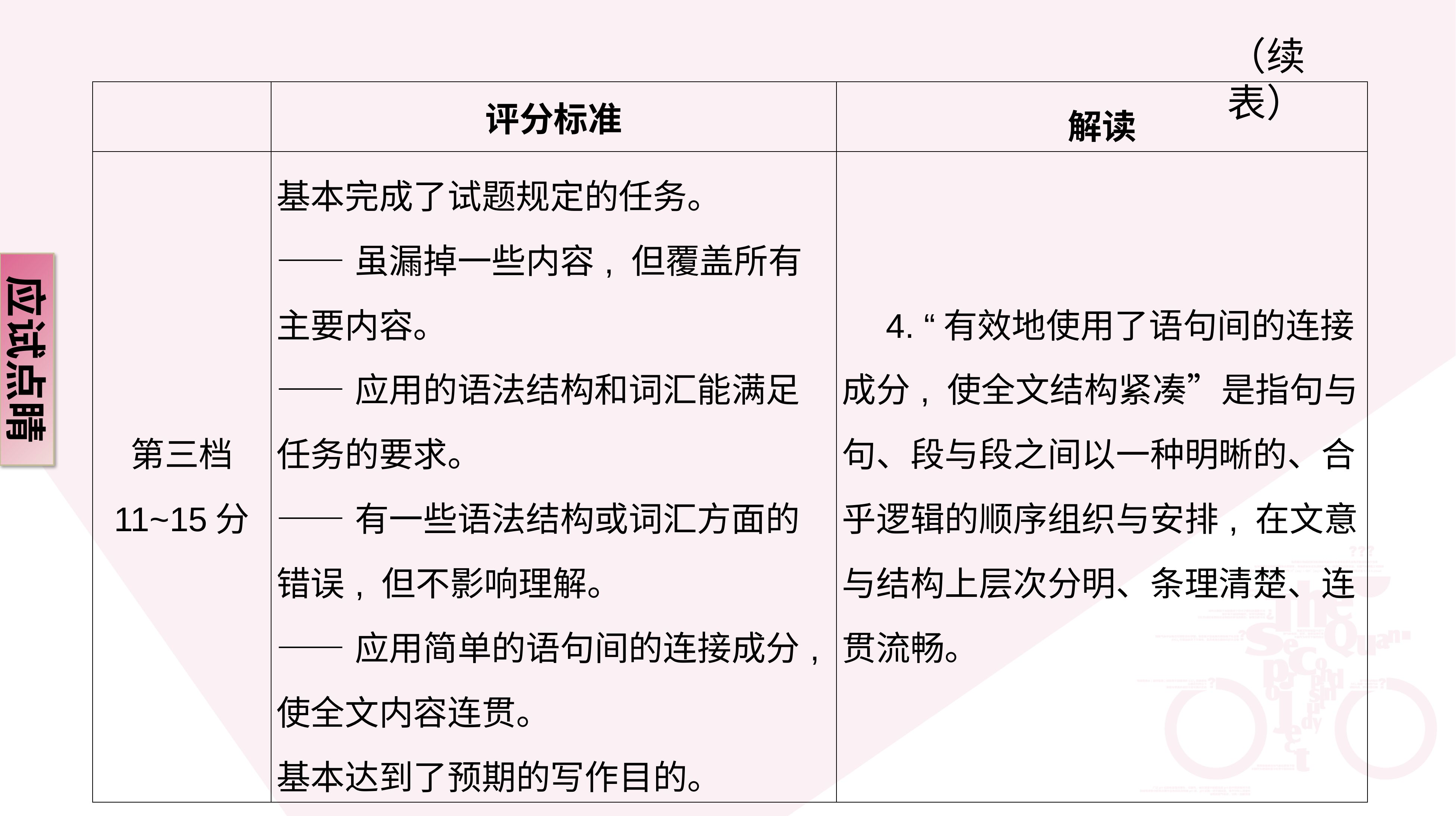

（续表）
|  | 评分标准 | 解读 |
| --- | --- | --- |
| 第三档 11~15分 | 基本完成了试题规定的任务。 ——虽漏掉一些内容, 但覆盖所有主要内容。 ——应用的语法结构和词汇能满足任务的要求。 ——有一些语法结构或词汇方面的错误, 但不影响理解。 ——应用简单的语句间的连接成分, 使全文内容连贯。 基本达到了预期的写作目的。 | 4. “有效地使用了语句间的连接成分, 使全文结构紧凑”是指句与句、段与段之间以一种明晰的、合乎逻辑的顺序组织与安排, 在文意与结构上层次分明、条理清楚、连贯流畅。 |
应试点睛